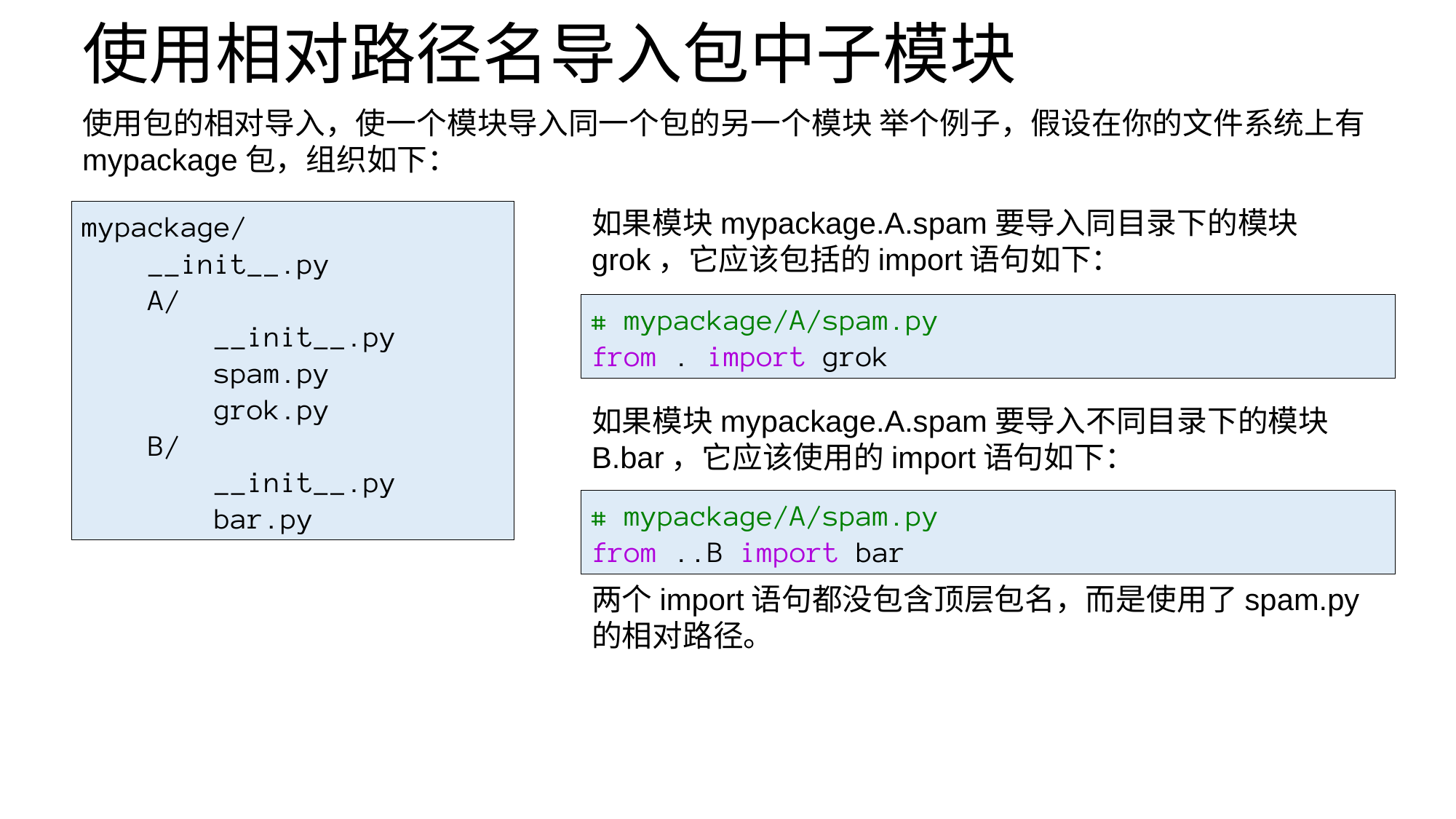

# 使用相对路径名导入包中子模块
使用包的相对导入，使一个模块导入同一个包的另一个模块 举个例子，假设在你的文件系统上有mypackage包，组织如下：
如果模块mypackage.A.spam要导入同目录下的模块grok，它应该包括的import语句如下：
mypackage/
    __init__.py
    A/
        __init__.py
        spam.py
        grok.py
    B/
        __init__.py
        bar.py
# mypackage/A/spam.py
from . import grok
如果模块mypackage.A.spam要导入不同目录下的模块B.bar，它应该使用的import语句如下：
# mypackage/A/spam.py
from ..B import bar
两个import语句都没包含顶层包名，而是使用了spam.py的相对路径。